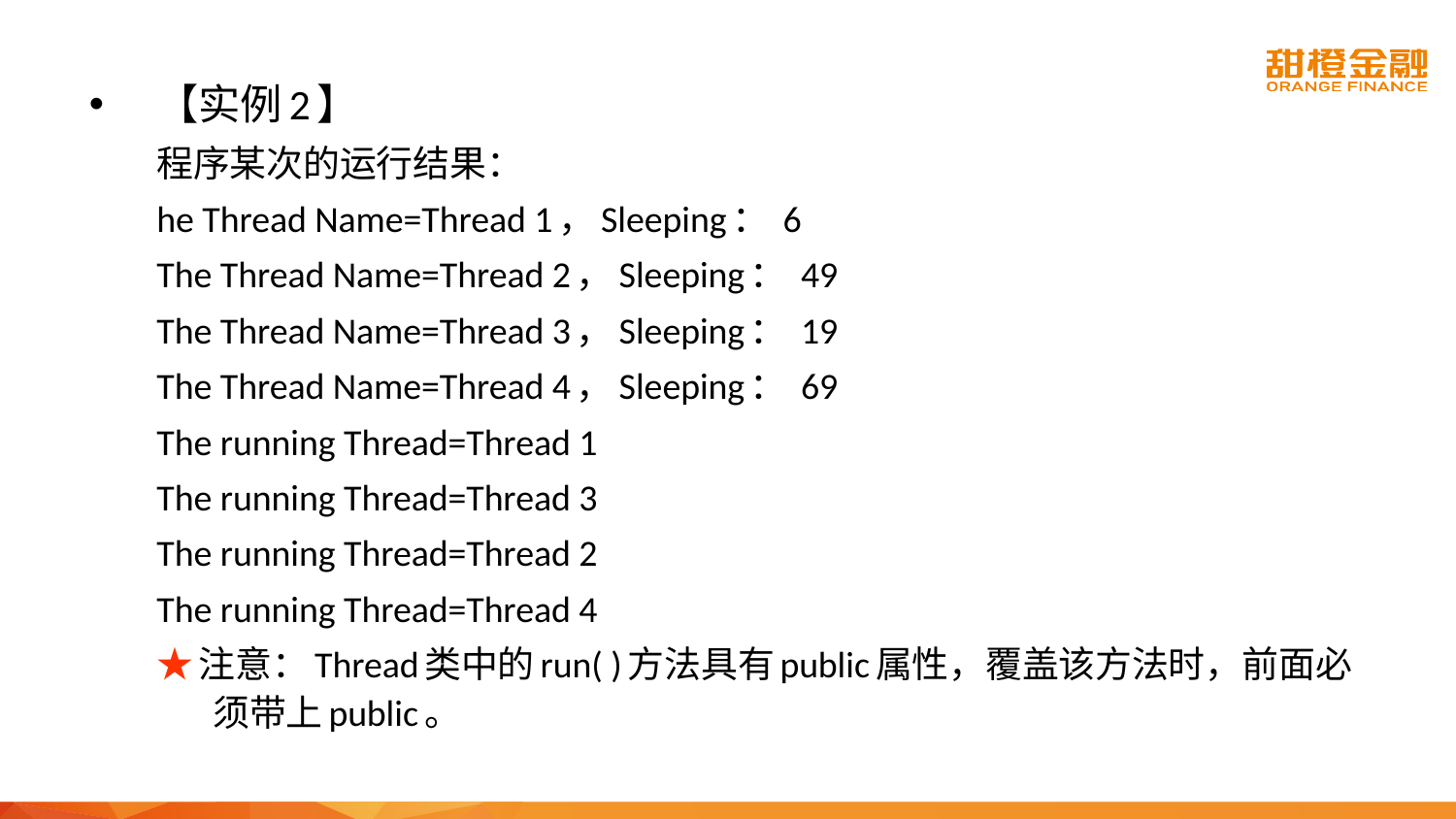

【实例2】
程序某次的运行结果：
he Thread Name=Thread 1，Sleeping： 6
The Thread Name=Thread 2，Sleeping： 49
The Thread Name=Thread 3，Sleeping： 19
The Thread Name=Thread 4，Sleeping： 69
The running Thread=Thread 1
The running Thread=Thread 3
The running Thread=Thread 2
The running Thread=Thread 4
★注意：Thread类中的run( )方法具有public属性，覆盖该方法时，前面必须带上public。